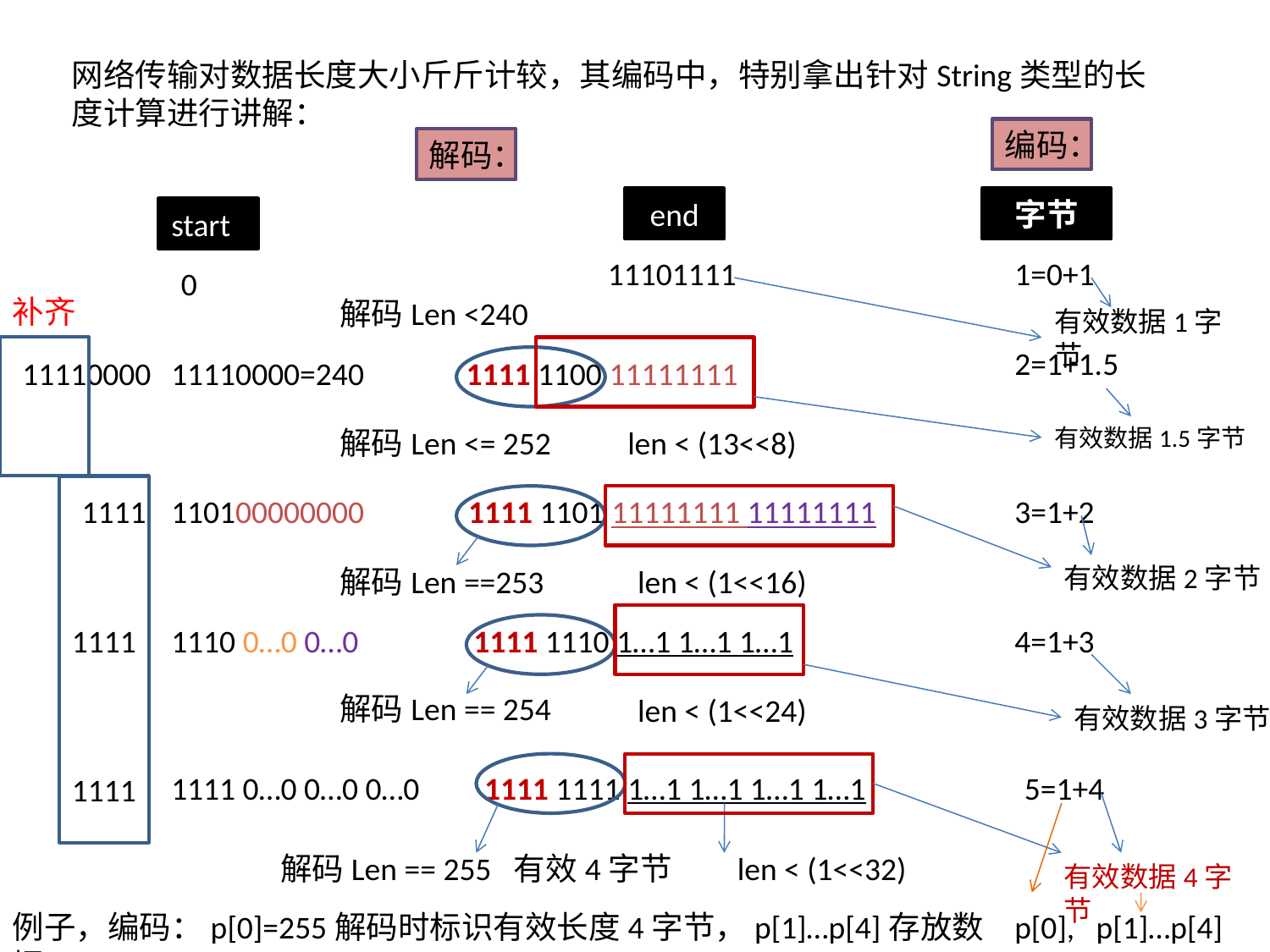

网络传输对数据长度大小斤斤计较，其编码中，特别拿出针对String类型的长度计算进行讲解：
编码：
解码：
end
字节
start
11101111
1=0+1
0
补齐
解码Len <240
有效数据1字节

2=1+1.5
11110000
11110000=240
 1111 1100 11111111

解码Len <= 252
len < (13<<8)
有效数据1.5字节

1111
110100000000	      1111 1101 11111111 11111111

3=1+2
有效数据2字节
解码Len ==253
len < (1<<16)

1111
1110 0…0 0…0                1111 1110 1…1 1…1 1…1

4=1+3
解码Len == 254
len < (1<<24)
有效数据3字节

1111 0…0 0…0 0…0         1111 1111 1…1 1…1 1…1 1…1
5=1+4
1111
解码Len == 255  有效4字节        len < (1<<32)
有效数据4字节
例子，编码：p[0]=255解码时标识有效长度4字节，p[1]…p[4]存放数据。
p[0],   p[1]…p[4]